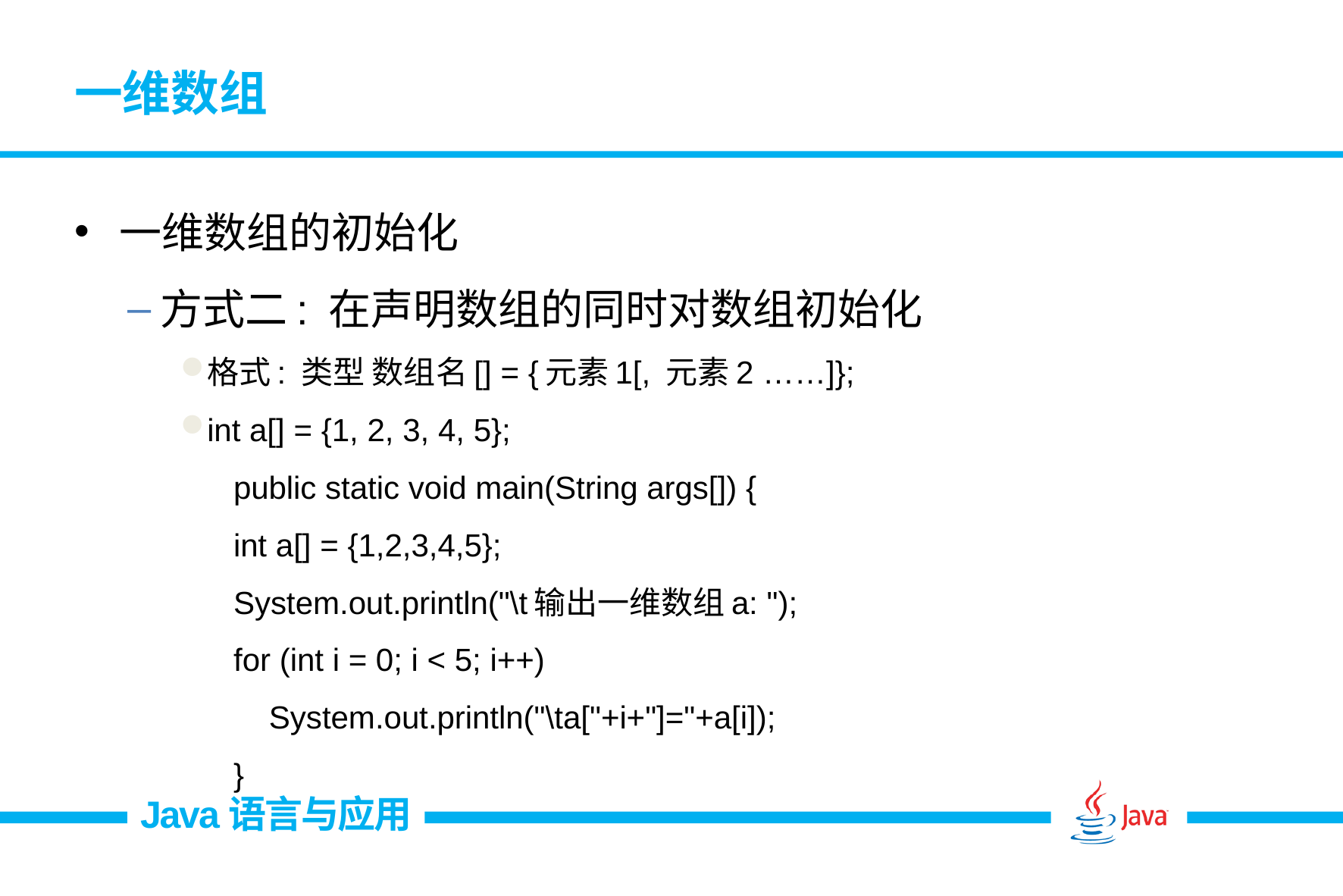

# 一维数组
一维数组的初始化
方式二: 在声明数组的同时对数组初始化
格式: 类型 数组名[] = {元素1[, 元素2 ……]};
int a[] = {1, 2, 3, 4, 5};
	public static void main(String args[]) {
		int a[] = {1,2,3,4,5};
		System.out.println("\t输出一维数组a: ");
		for (int i = 0; i < 5; i++)
		    System.out.println("\ta["+i+"]="+a[i]);
	}